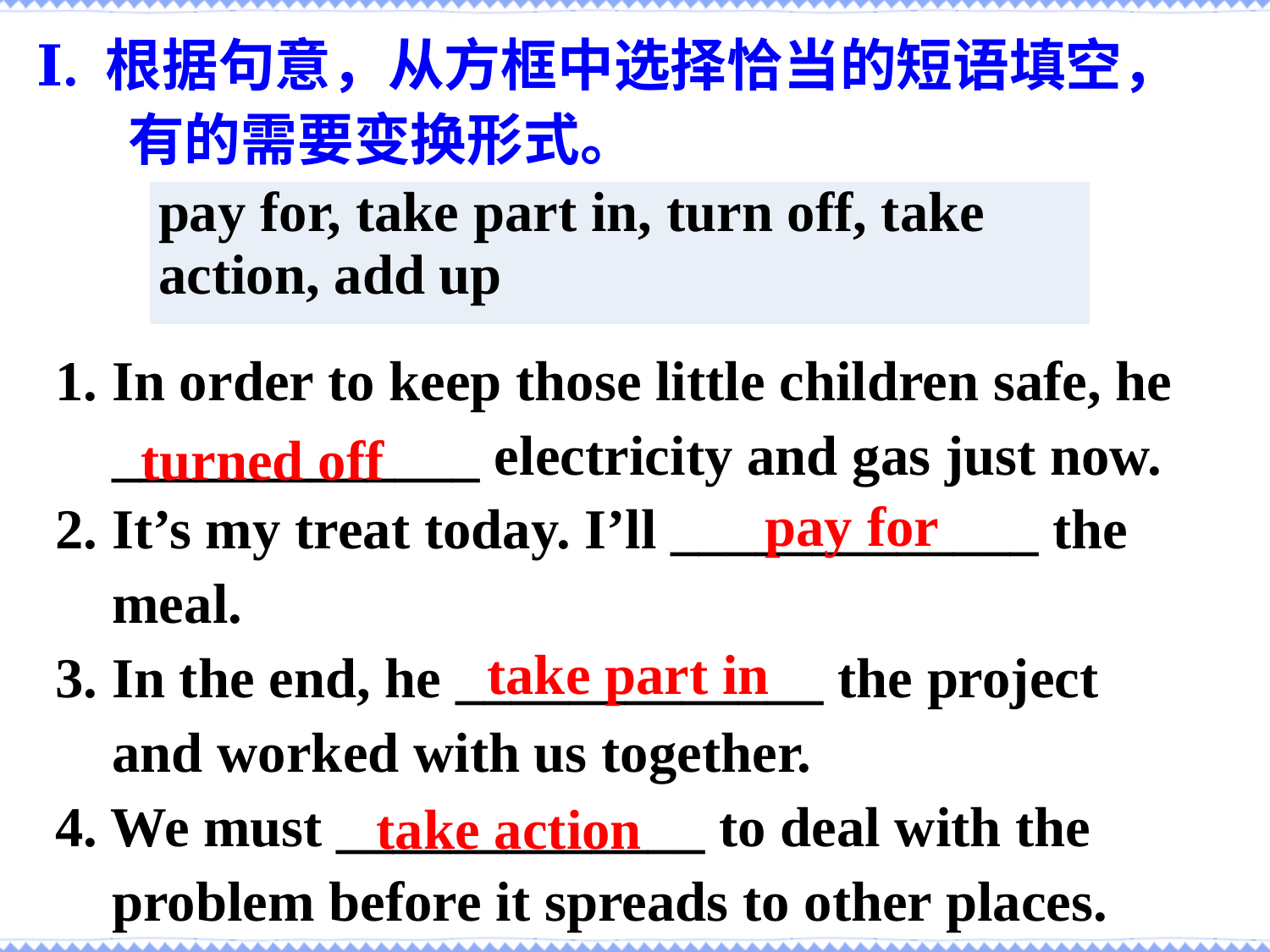

Ⅰ. 根据句意，从方框中选择恰当的短语填空，
      有的需要变换形式。
| pay for, take part in, turn off, take action, add up |
| --- |
1. In order to keep those little children safe, he
    _____________ electricity and gas just now.
2. It’s my treat today. I’ll _____________ the
    meal.
3. In the end, he _____________ the project
    and worked with us together.
4. We must _____________ to deal with the
    problem before it spreads to other places.
turned off
pay for
take part in
take action